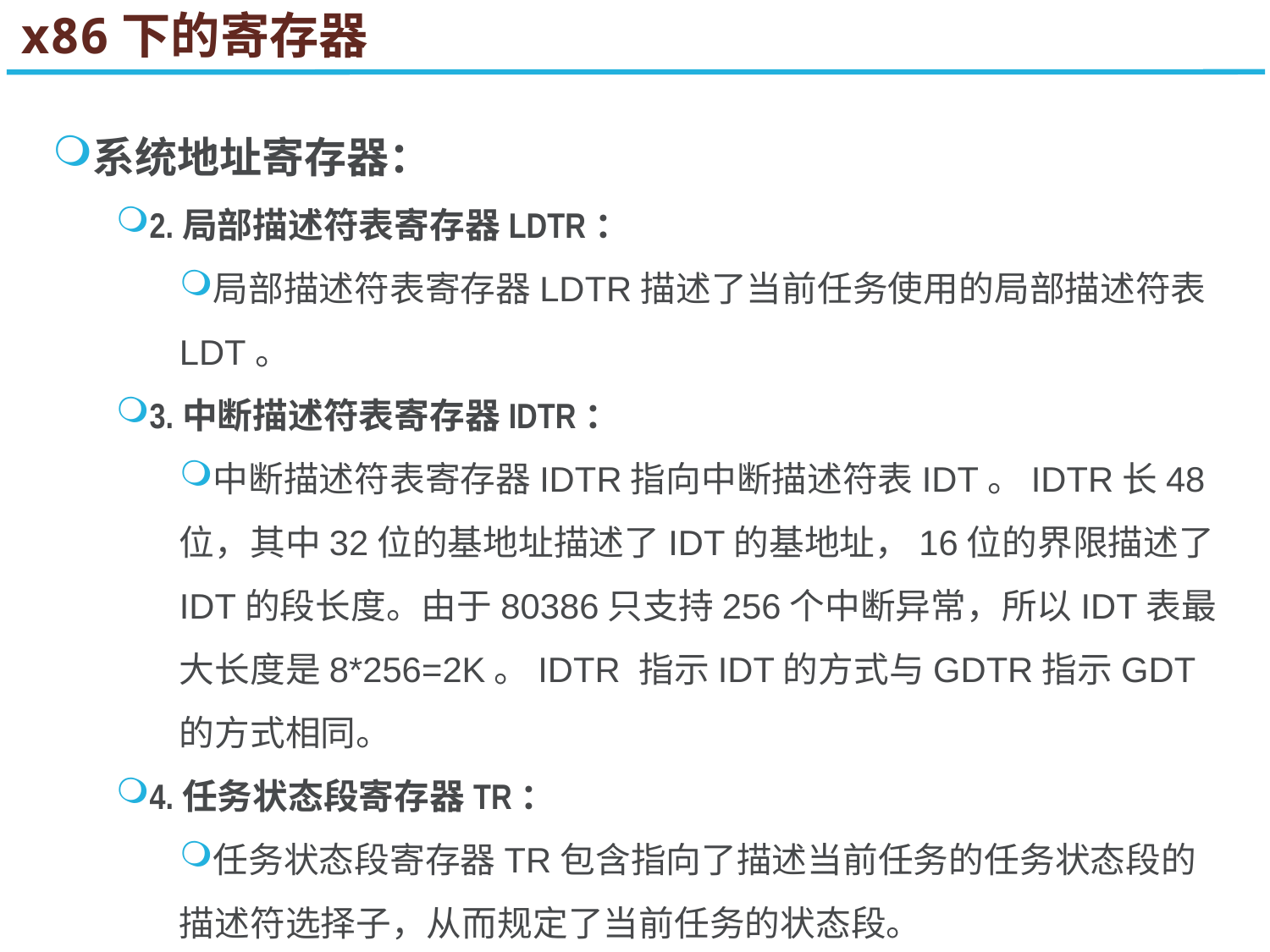

x86下的寄存器
系统地址寄存器：
2.局部描述符表寄存器LDTR：
局部描述符表寄存器LDTR描述了当前任务使用的局部描述符表LDT。
3.中断描述符表寄存器IDTR：
中断描述符表寄存器IDTR指向中断描述符表IDT。IDTR长48 位，其中32位的基地址描述了IDT的基地址，16位的界限描述了IDT的段长度。由于80386只支持256个中断异常，所以IDT表最大长度是8*256=2K。IDTR 指示IDT的方式与GDTR指示GDT的方式相同。
4.任务状态段寄存器TR：
任务状态段寄存器TR包含指向了描述当前任务的任务状态段的描述符选择子，从而规定了当前任务的状态段。